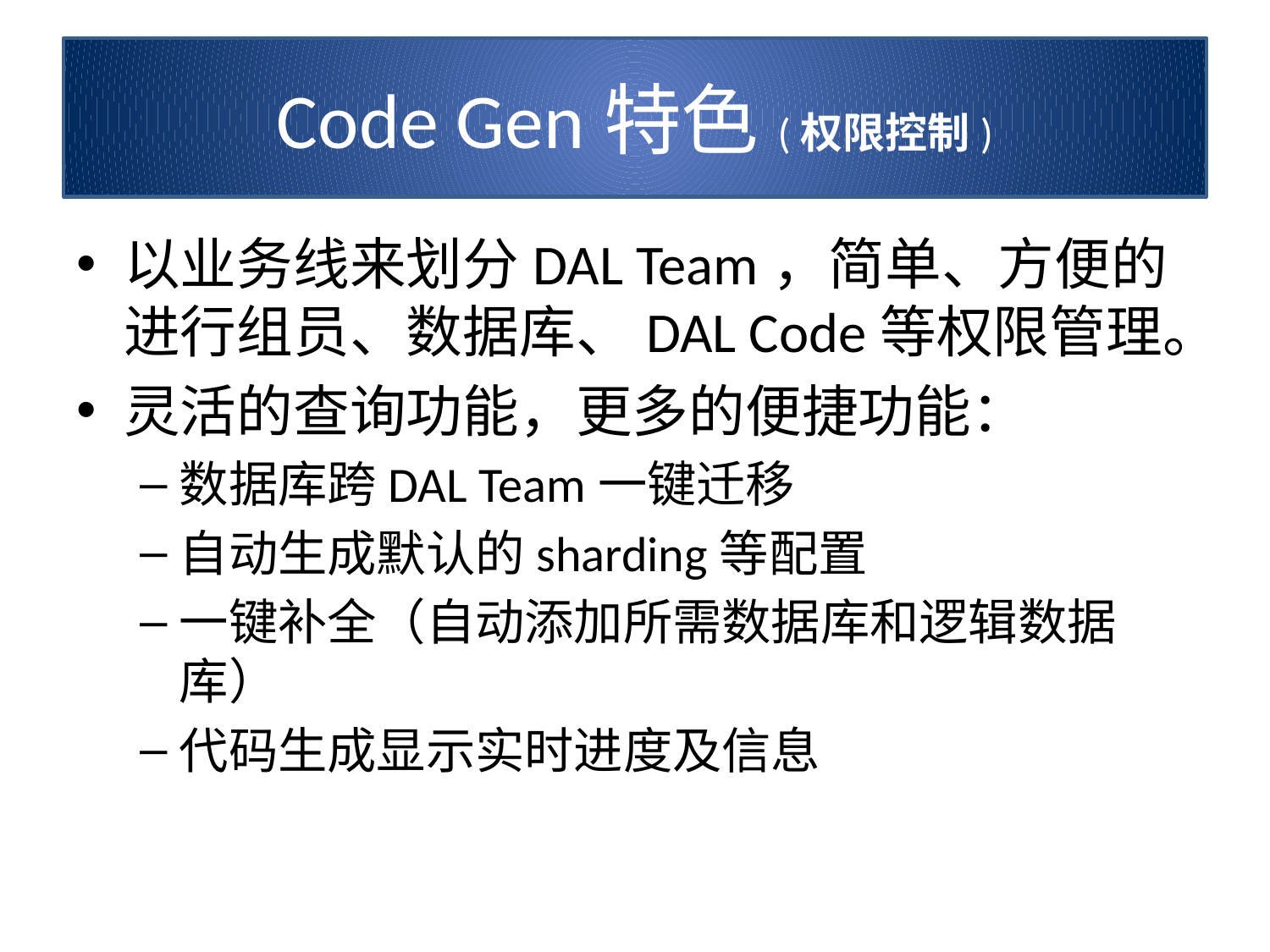

# Code Gen特色(权限控制)
以业务线来划分DAL Team，简单、方便的进行组员、数据库、DAL Code等权限管理。
灵活的查询功能，更多的便捷功能：
数据库跨DAL Team一键迁移
自动生成默认的sharding等配置
一键补全（自动添加所需数据库和逻辑数据库）
代码生成显示实时进度及信息